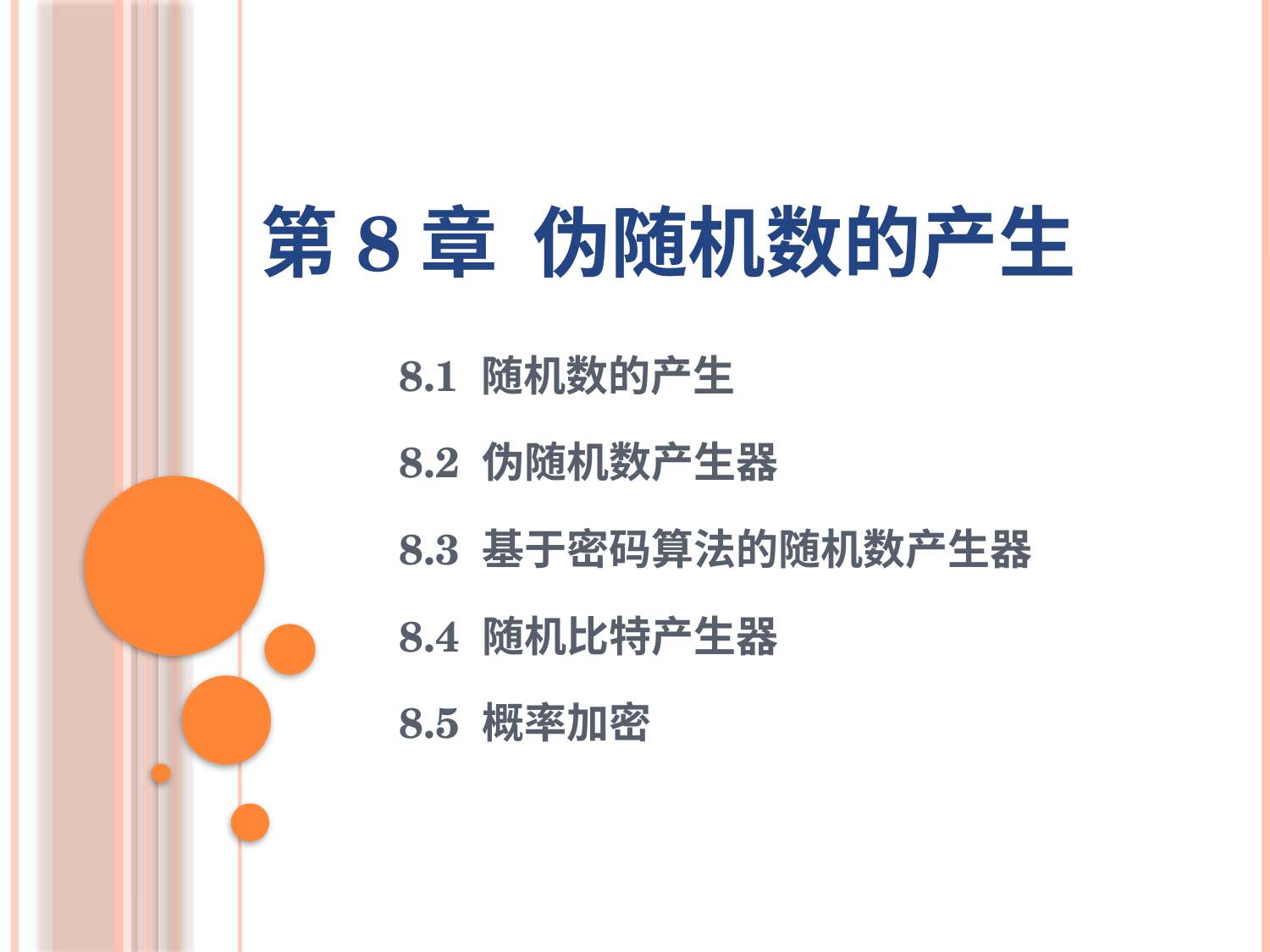

# 第8章  伪随机数的产生
8.1 随机数的产生
8.2 伪随机数产生器
8.3 基于密码算法的随机数产生器
8.4 随机比特产生器
8.5 概率加密